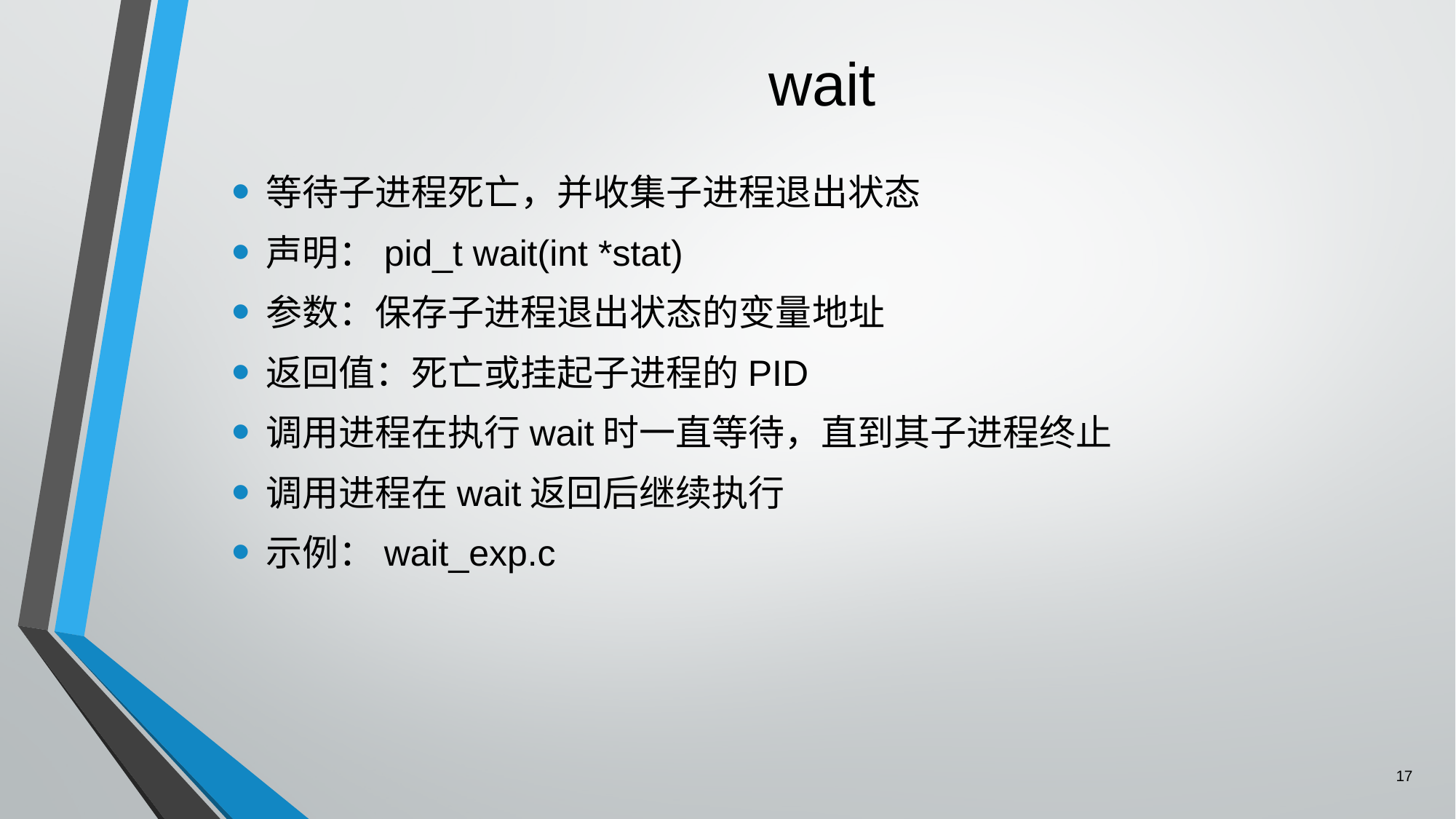

# wait
等待子进程死亡，并收集子进程退出状态
声明：pid_t wait(int *stat)
参数：保存子进程退出状态的变量地址
返回值：死亡或挂起子进程的PID
调用进程在执行wait时一直等待，直到其子进程终止
调用进程在wait返回后继续执行
示例：wait_exp.c
17